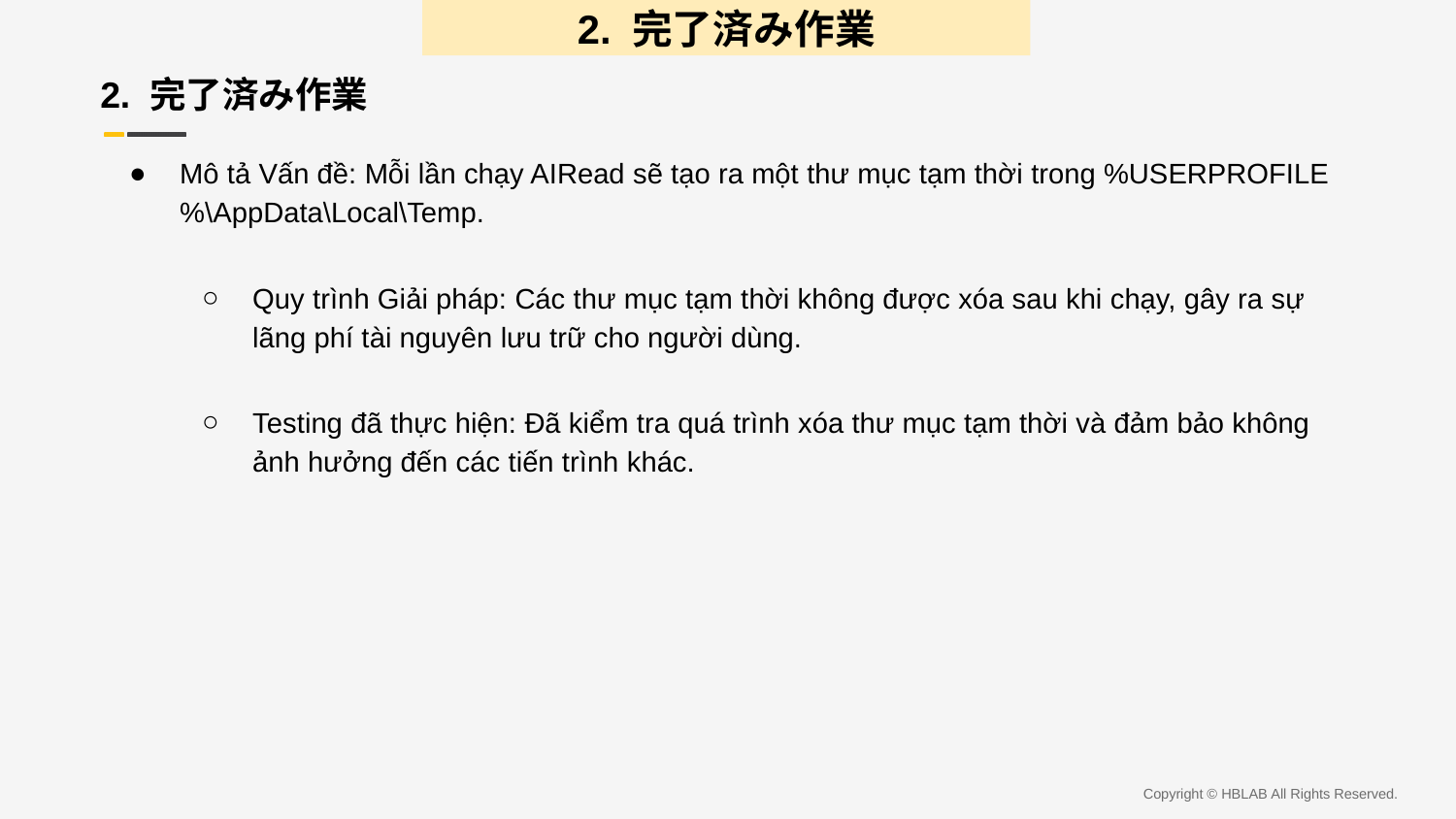

2. 完了済み作業
2. 完了済み作業
Mô tả Vấn đề: Mỗi lần chạy AIRead sẽ tạo ra một thư mục tạm thời trong %USERPROFILE%\AppData\Local\Temp.
Quy trình Giải pháp: Các thư mục tạm thời không được xóa sau khi chạy, gây ra sự lãng phí tài nguyên lưu trữ cho người dùng.
Testing đã thực hiện: Đã kiểm tra quá trình xóa thư mục tạm thời và đảm bảo không ảnh hưởng đến các tiến trình khác.